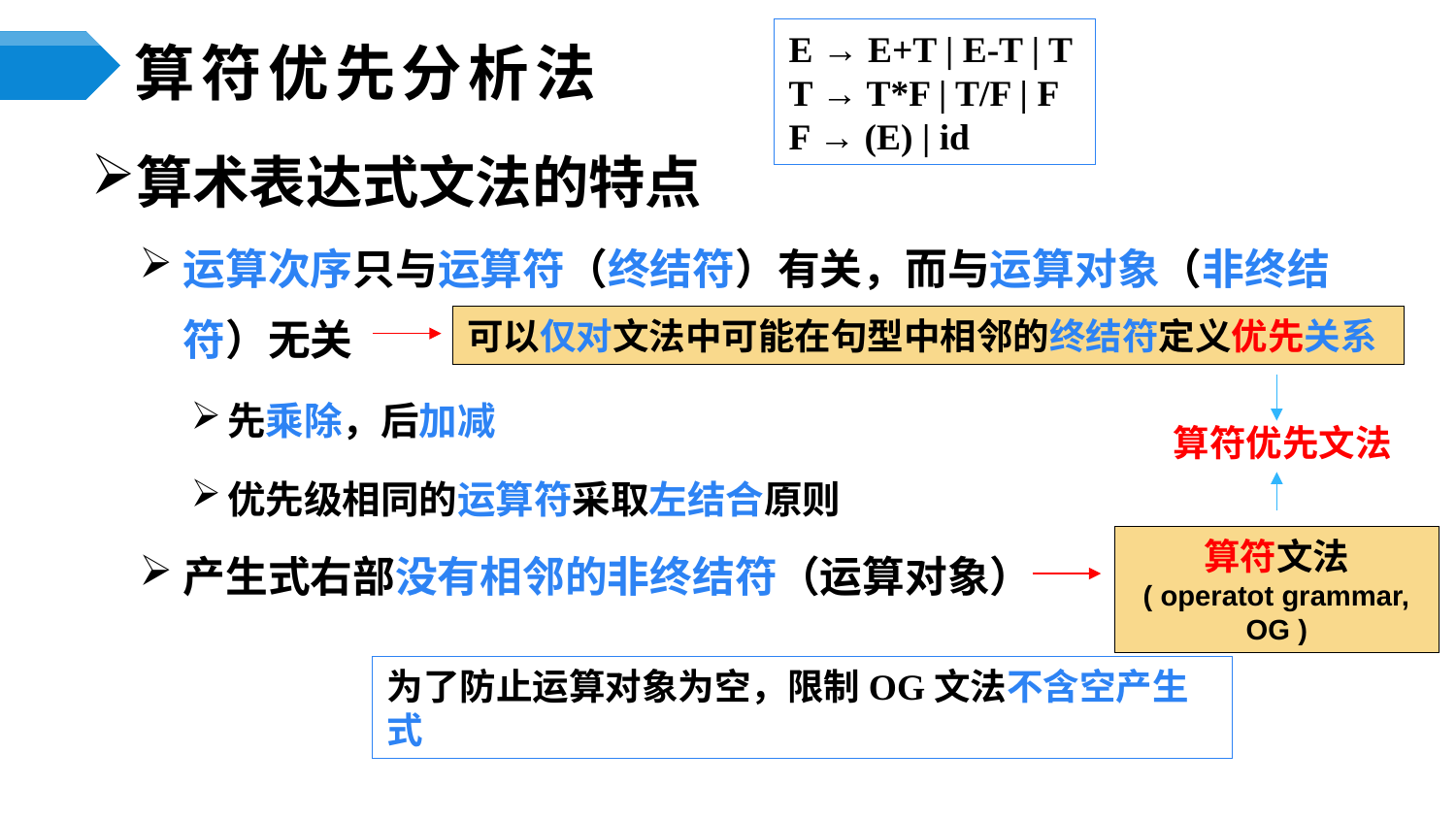

E → E+T | E-T | T
T → T*F | T/F | F
F → (E) | id
# 算符优先分析法
算术表达式文法的特点
运算次序只与运算符（终结符）有关，而与运算对象（非终结符）无关
先乘除，后加减
优先级相同的运算符采取左结合原则
产生式右部没有相邻的非终结符（运算对象）
可以仅对文法中可能在句型中相邻的终结符定义优先关系
算符优先文法
算符文法
( operatot grammar, OG )
为了防止运算对象为空，限制OG文法不含空产生式